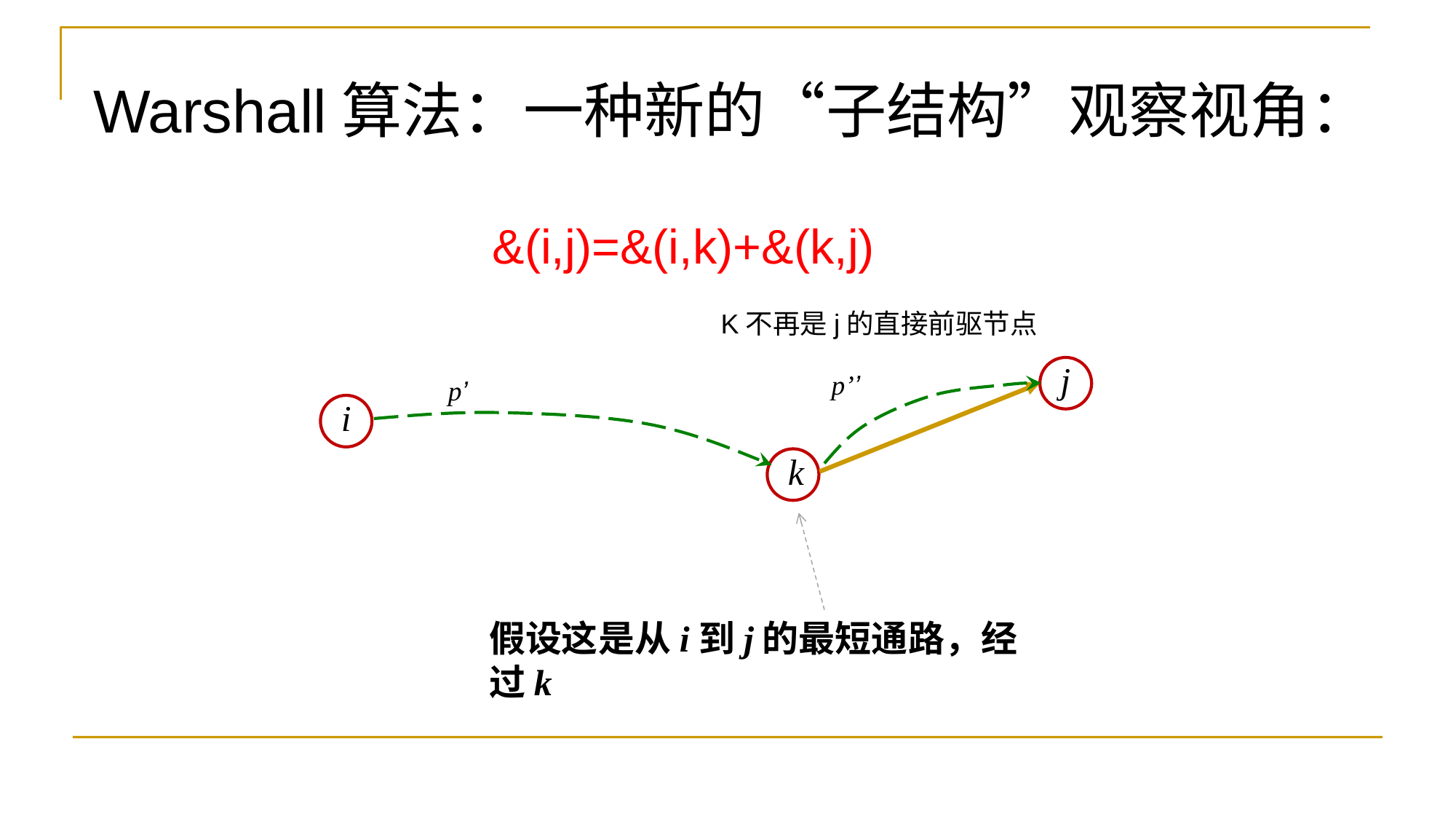

Warshall算法：一种新的“子结构”观察视角：
&(i,j)=&(i,k)+&(k,j)
K不再是j的直接前驱节点

p’’
j

p’
i

k

假设这是从i到j的最短通路，经过k